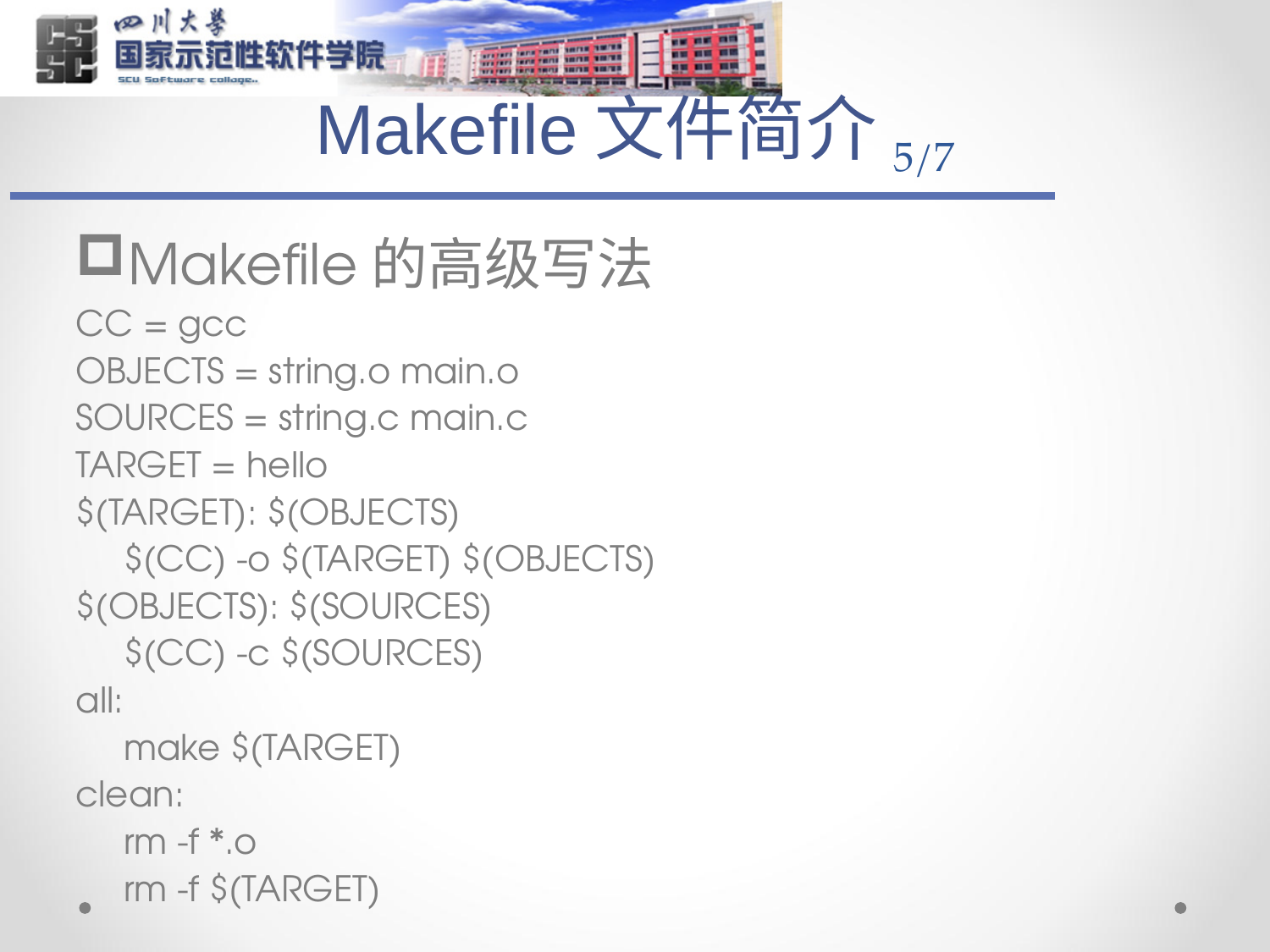

# Makefile文件简介5/7
Makefile的高级写法
CC = gcc
OBJECTS = string.o main.o
SOURCES = string.c main.c
TARGET = hello
$(TARGET): $(OBJECTS)
	$(CC) -o $(TARGET) $(OBJECTS)
$(OBJECTS): $(SOURCES)
	$(CC) -c $(SOURCES)
all:
	make $(TARGET)
clean:
	rm -f *.o
	rm -f $(TARGET)